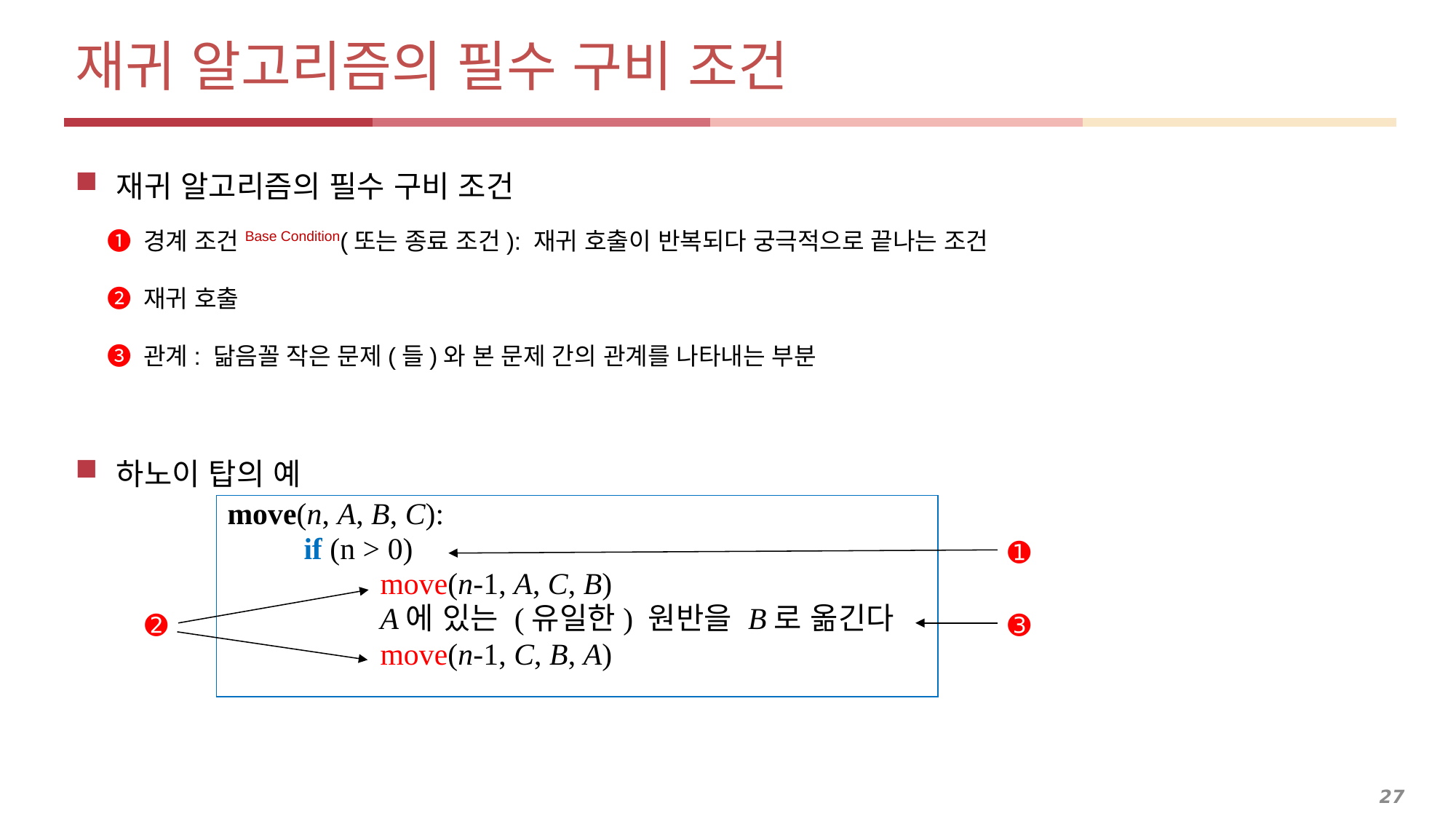

# 재귀 알고리즘의 필수 구비 조건
재귀 알고리즘의 필수 구비 조건
➊ 경계 조건Base Condition(또는 종료 조건): 재귀 호출이 반복되다 궁극적으로 끝나는 조건
➋ 재귀 호출
➌ 관계: 닮음꼴 작은 문제(들)와 본 문제 간의 관계를 나타내는 부분

하노이 탑의 예

move(n, A, B, C):
          if (n > 0)
                    move(n-1, A, C, B)
                    A에 있는 (유일한) 원반을 B로 옮긴다
                    move(n-1, C, B, A)
➊
➋
➌